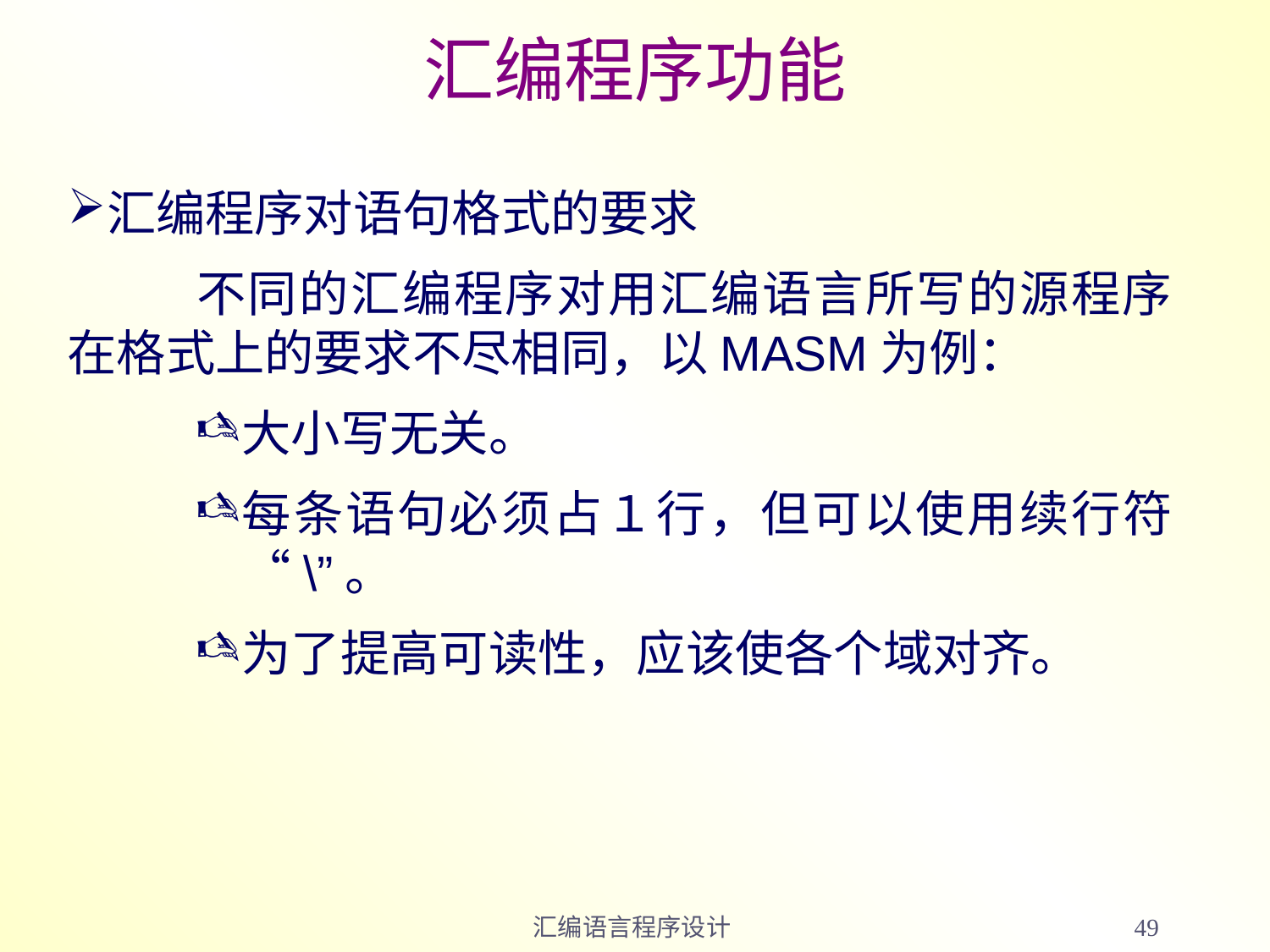

# 汇编程序功能
汇编程序对语句格式的要求
	不同的汇编程序对用汇编语言所写的源程序在格式上的要求不尽相同，以MASM为例：
大小写无关。
每条语句必须占１行，但可以使用续行符“\”。
为了提高可读性，应该使各个域对齐。
汇编语言程序设计
49